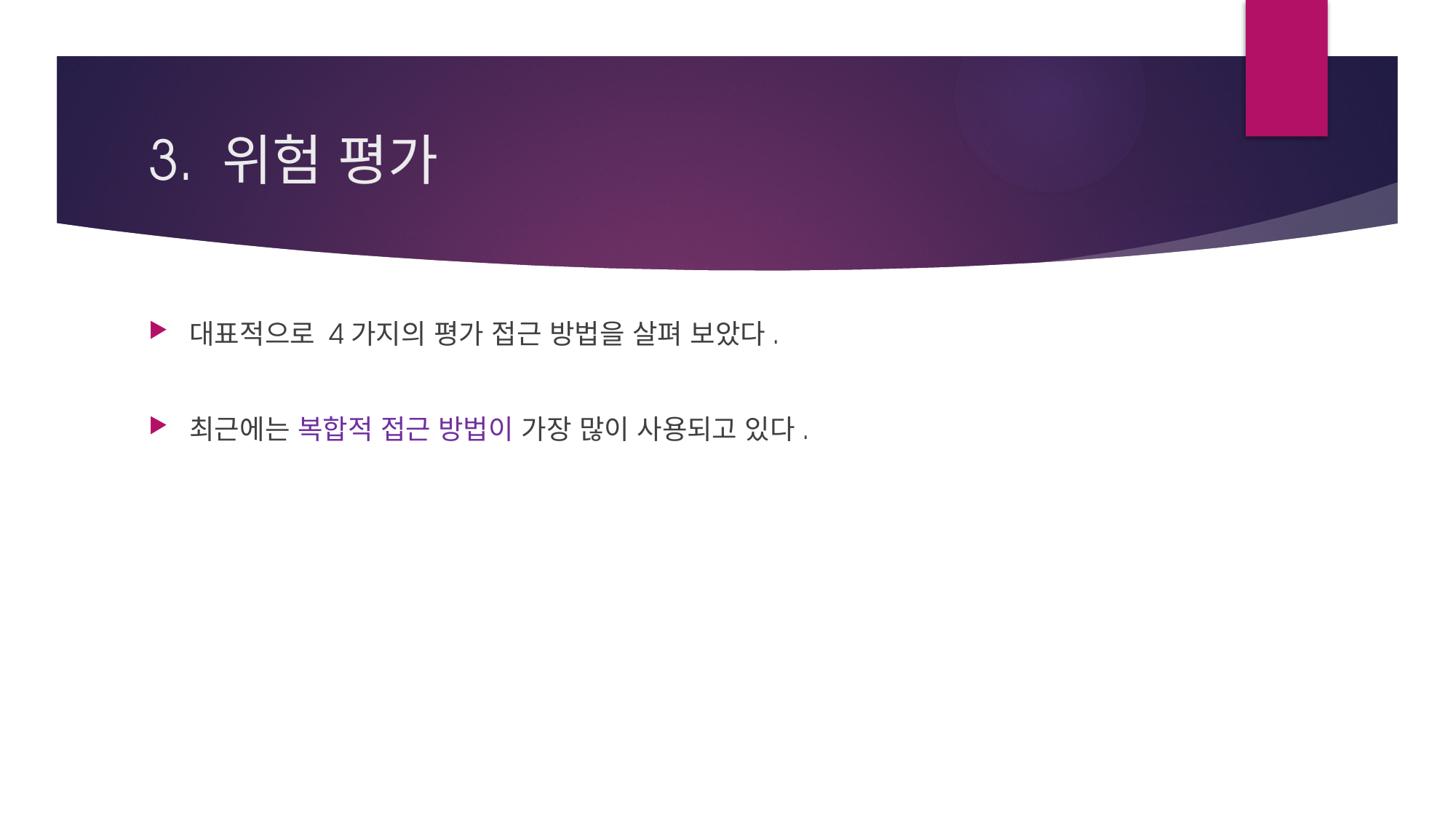

# 3. 위험 평가
대표적으로 4가지의 평가 접근 방법을 살펴 보았다.

최근에는 복합적 접근 방법이 가장 많이 사용되고 있다.